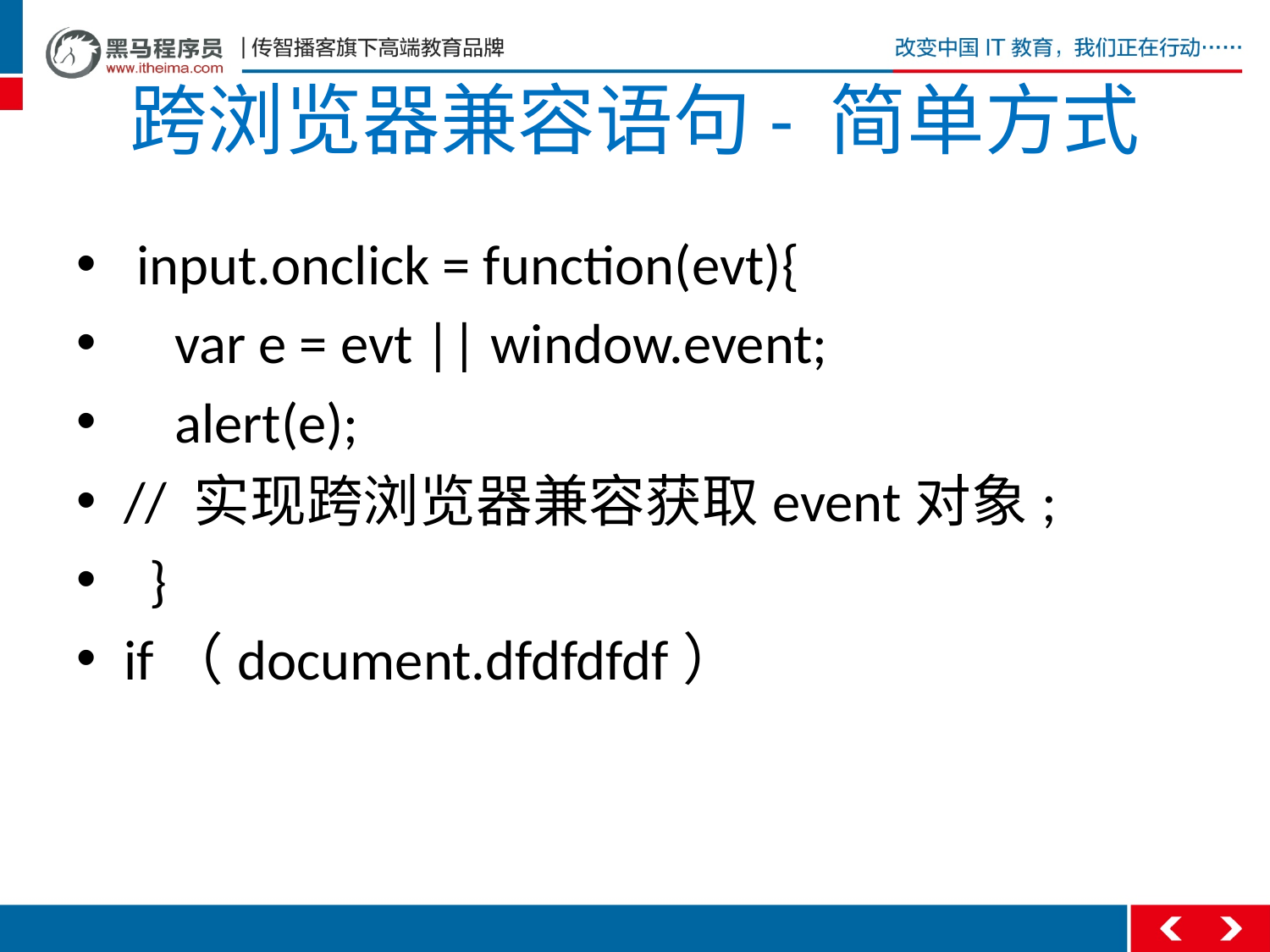

# 跨浏览器兼容语句- 简单方式
 input.onclick = function(evt){
    var e = evt || window.event;
    alert(e);
// 实现跨浏览器兼容获取event对象;
  }
if（document.dfdfdfdf）